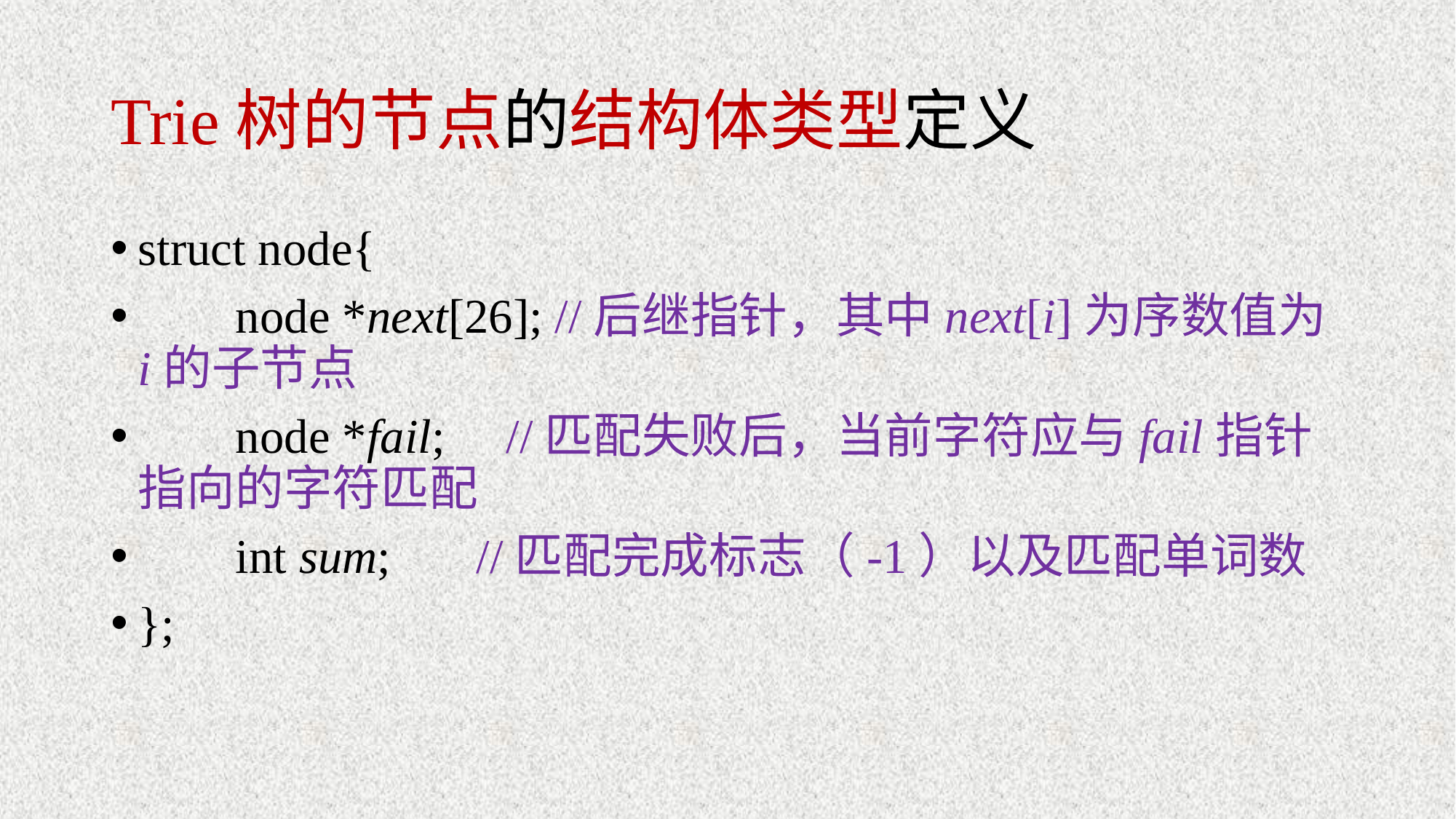

# Trie树的节点的结构体类型定义
struct node{
        node *next[26]; //后继指针，其中next[i]为序数值为i的子节点
        node *fail;     //匹配失败后，当前字符应与fail指针指向的字符匹配
        int sum;       //匹配完成标志（-1）以及匹配单词数
};